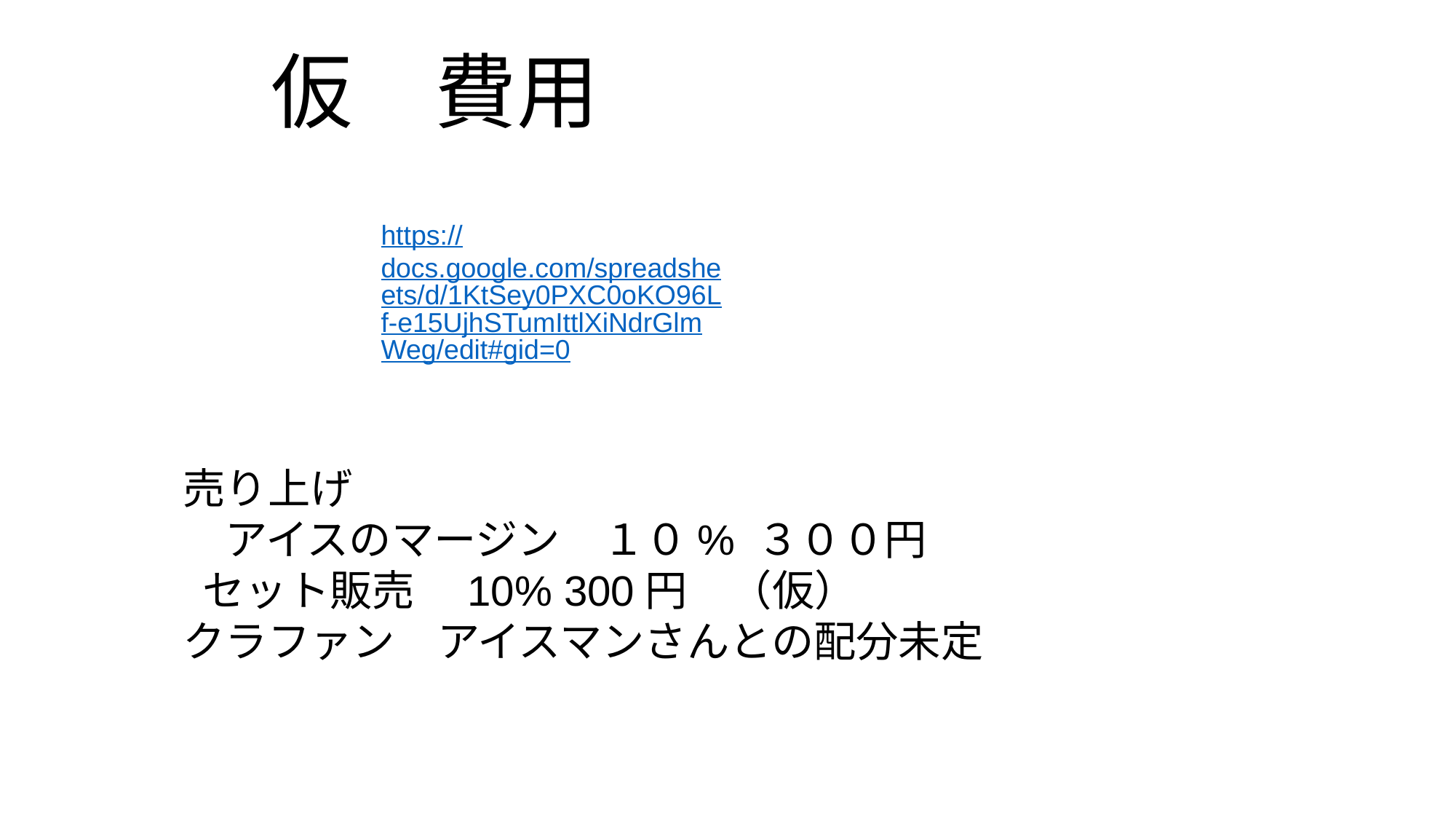

仮　費用
https://docs.google.com/spreadsheets/d/1KtSey0PXC0oKO96Lf-e15UjhSTumIttlXiNdrGlmWeg/edit#gid=0

売り上げ
　アイスのマージン　１０% ３００円
 セット販売　10% 300円　（仮）
クラファン　アイスマンさんとの配分未定